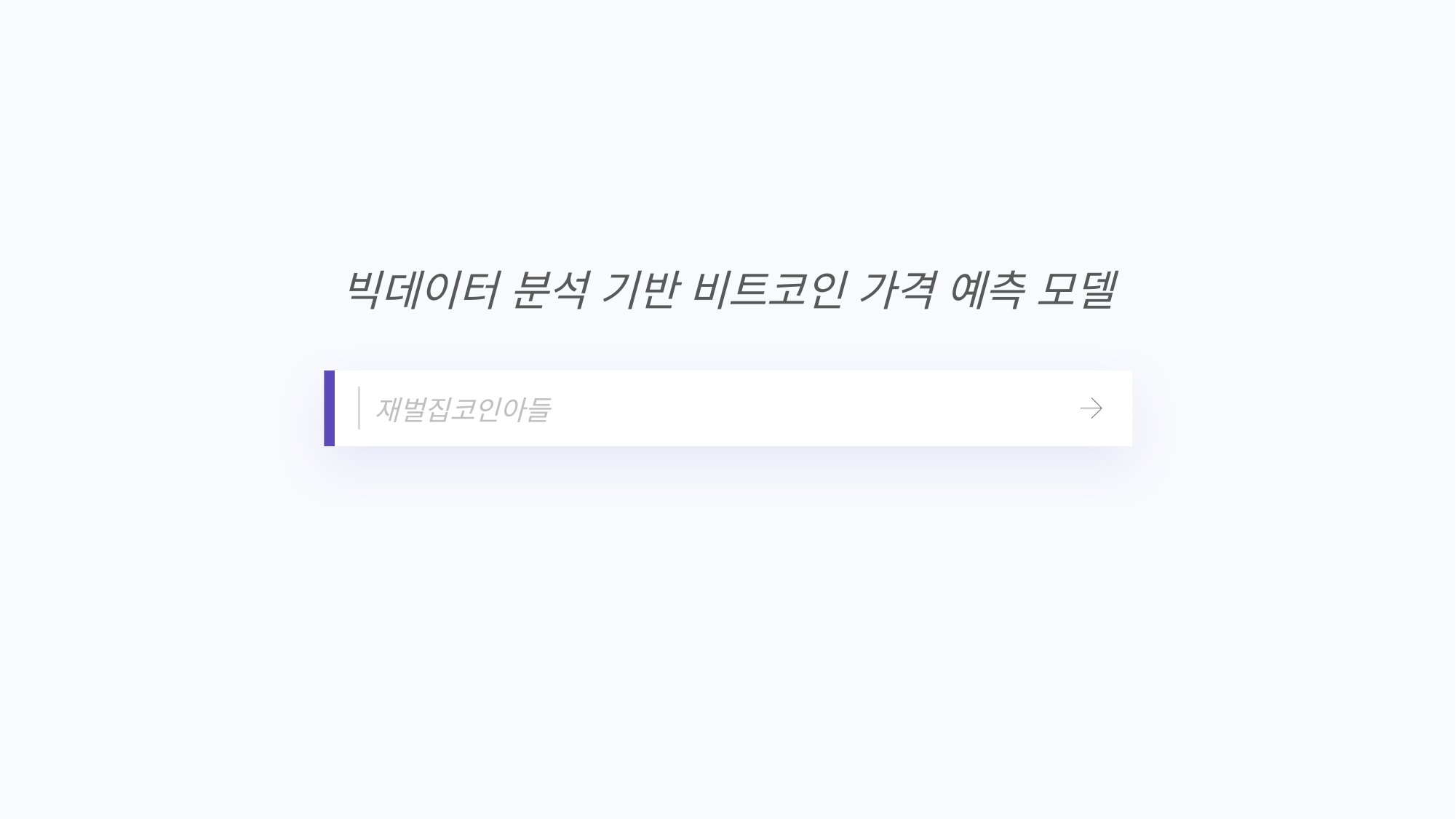

빅데이터 분석 기반 비트코인 가격 예측 모델

재벌집코인아들